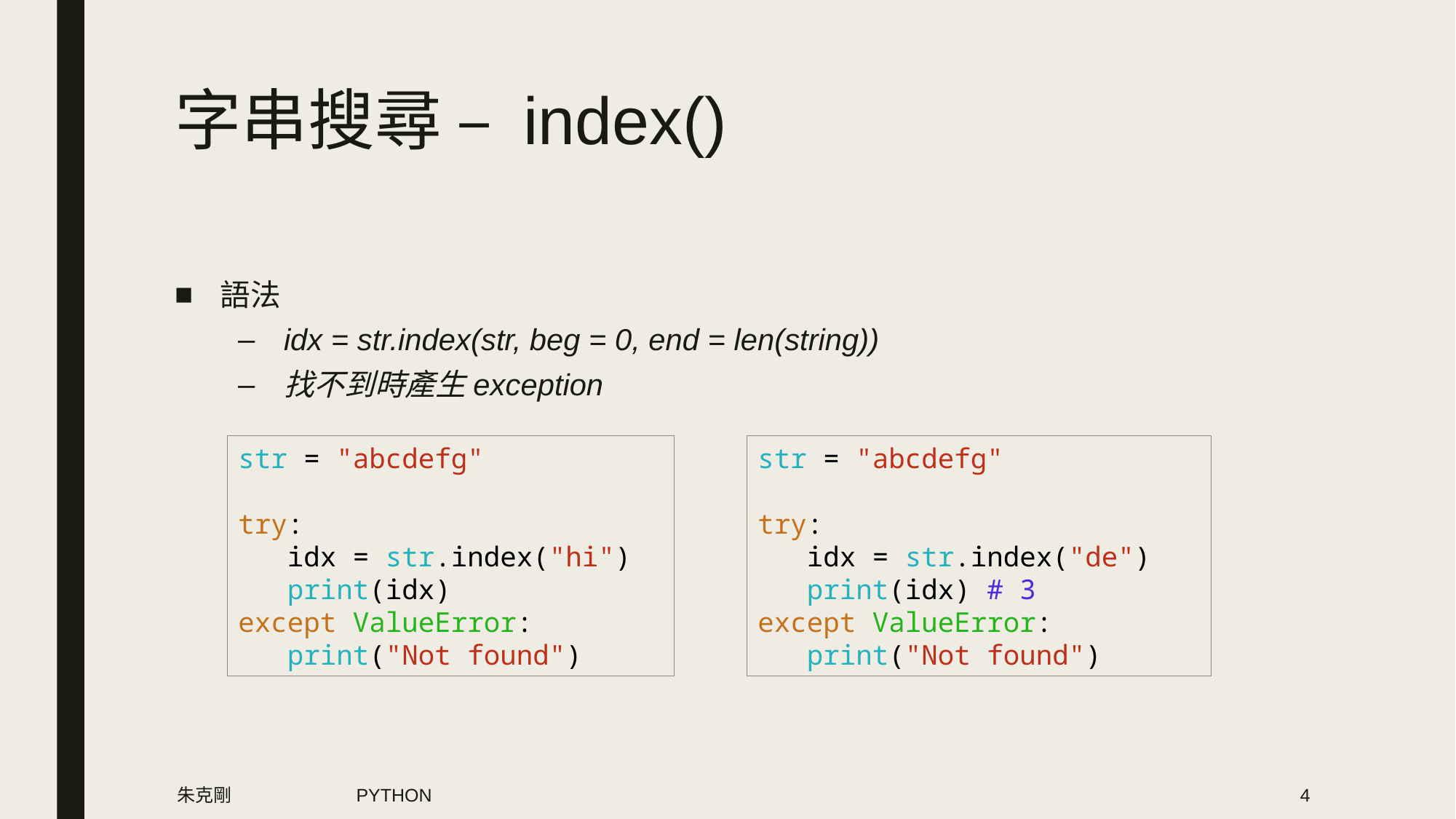

# 字串搜尋 – index()
語法
idx = str.index(str, beg = 0, end = len(string))
找不到時產生exception
str = "abcdefg"

try:
   idx = str.index("de")
   print(idx) # 3
except ValueError:
   print("Not found")
str = "abcdefg"

try:
   idx = str.index("hi")
   print(idx)
except ValueError:
   print("Not found")
朱克剛
PYTHON
4